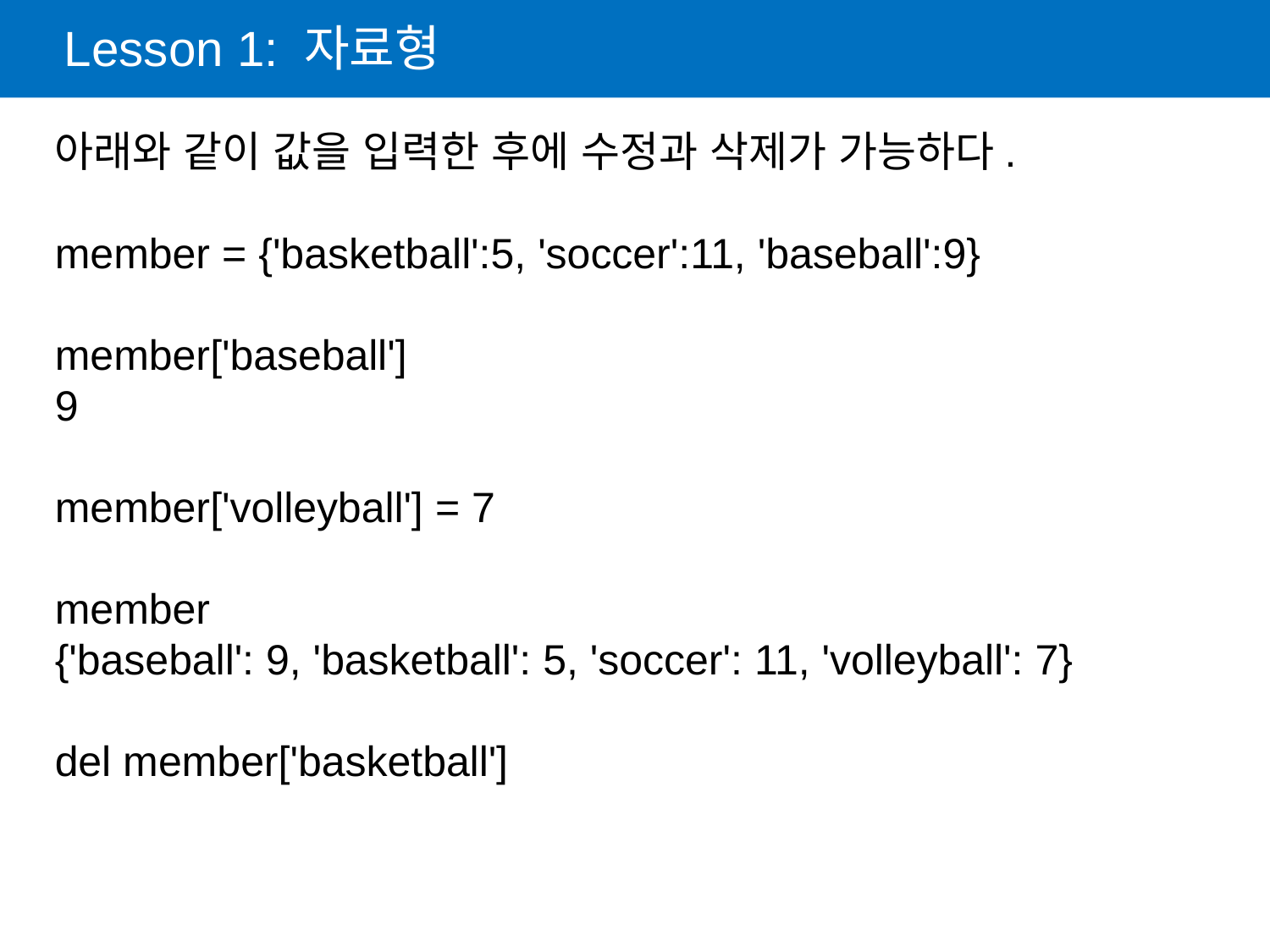

# Lesson 1: 자료형
아래와 같이 값을 입력한 후에 수정과 삭제가 가능하다.

member = {'basketball':5, 'soccer':11, 'baseball':9}

member['baseball']
9

member['volleyball'] = 7

member
{'baseball': 9, 'basketball': 5, 'soccer': 11, 'volleyball': 7}

del member['basketball']